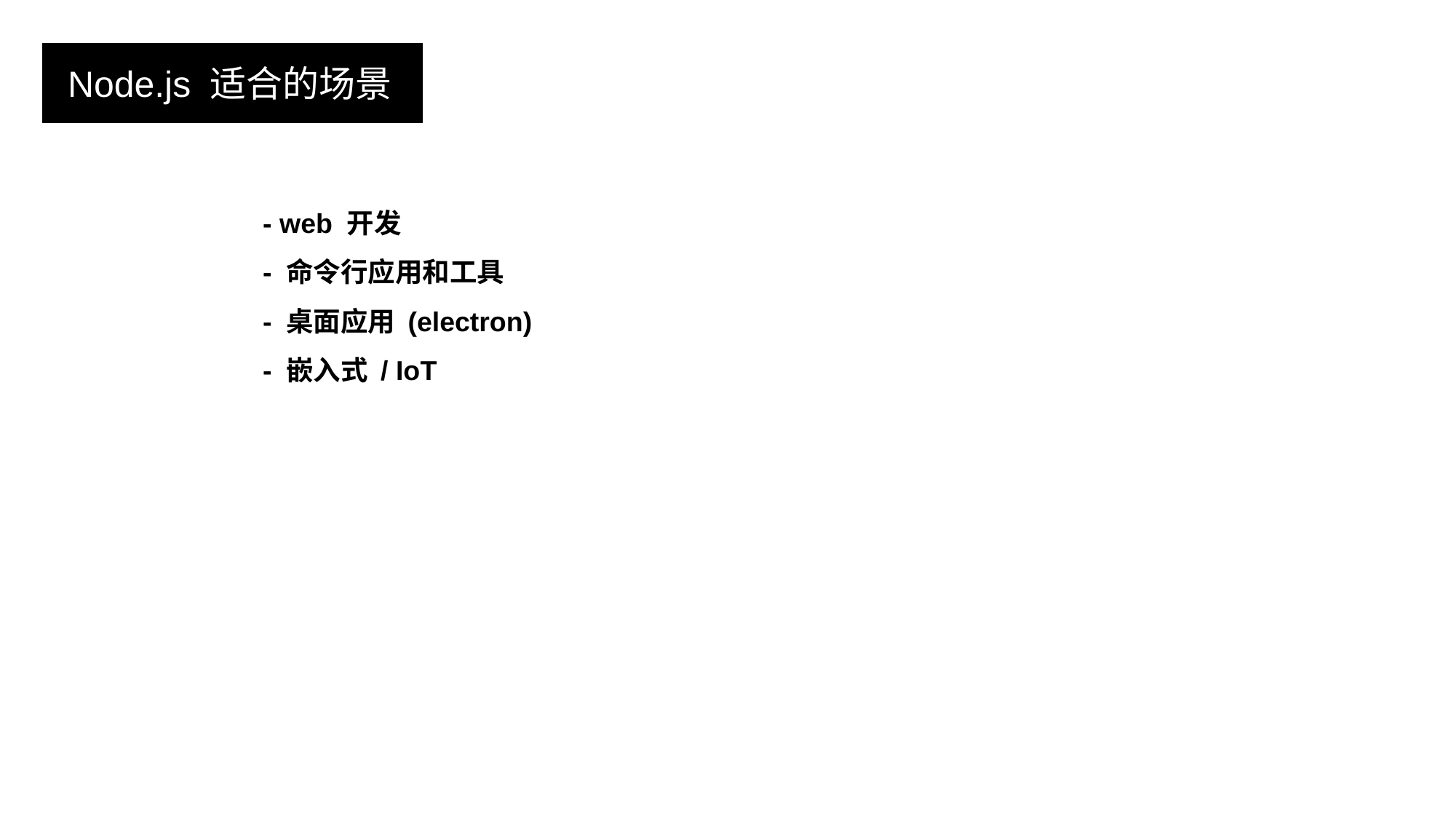

Node.js 适合的场景
 - web 开发
 - 命令行应用和工具
 - 桌面应用 (electron)
 - 嵌入式 / IoT